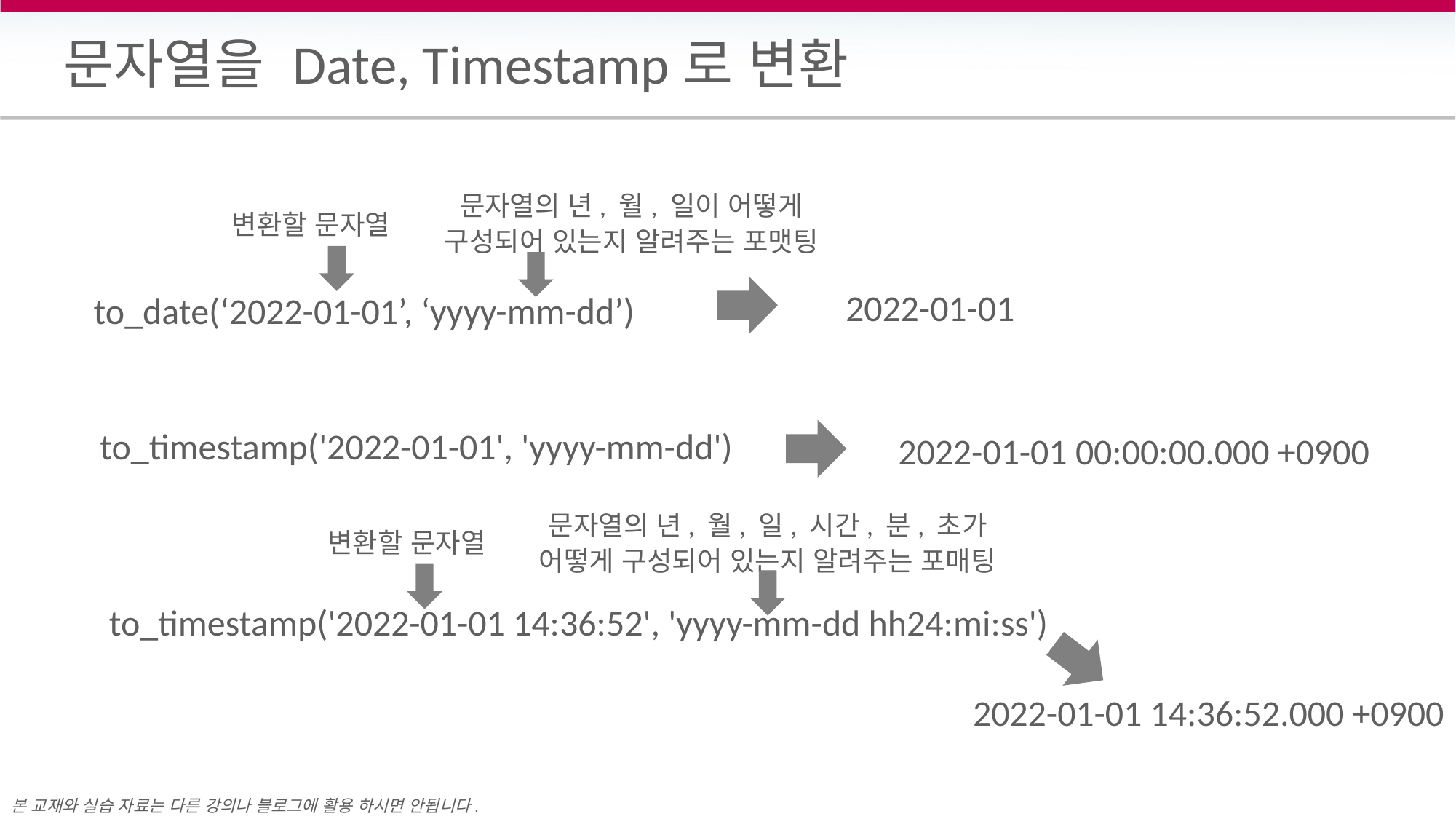

# 문자열을 Date, Timestamp로 변환
문자열의 년, 월, 일이 어떻게 구성되어 있는지 알려주는 포맷팅
변환할 문자열

2022-01-01
to_date(‘2022-01-01’, ‘yyyy-mm-dd’)
to_timestamp('2022-01-01', 'yyyy-mm-dd')

2022-01-01 00:00:00.000 +0900
변환할 문자열
문자열의 년, 월, 일, 시간, 분, 초가 어떻게 구성되어 있는지 알려주는 포매팅

to_timestamp('2022-01-01 14:36:52', 'yyyy-mm-dd hh24:mi:ss')

2022-01-01 14:36:52.000 +0900